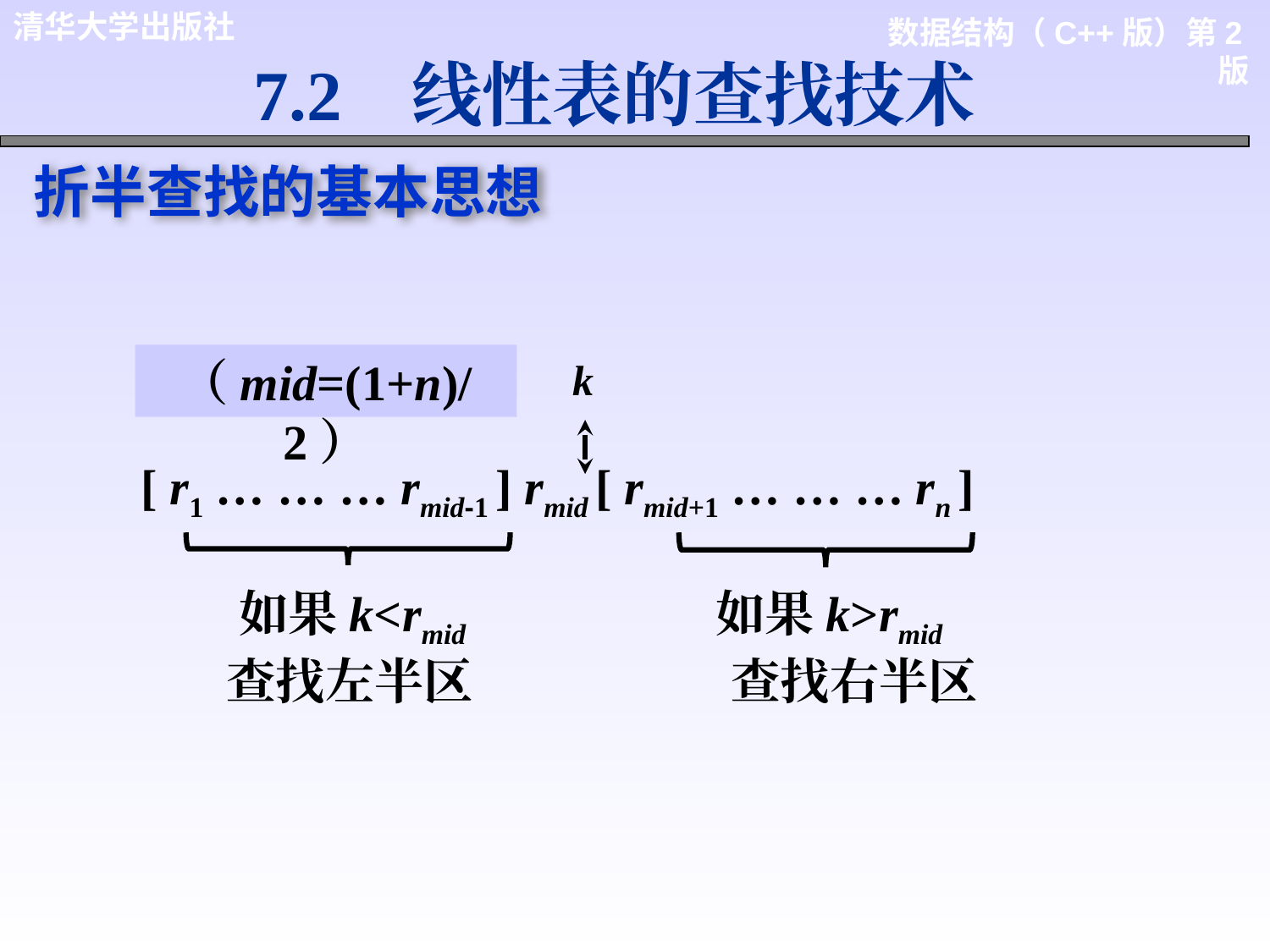

7.2   线性表的查找技术
折半查找的基本思想
（mid=(1+n)/2）
k

 [ r1 … … … rmid-1 ] rmid [ rmid+1 … … … rn ]

        如果k<rmid                                 如果k>rmid
       查找左半区                     查找右半区